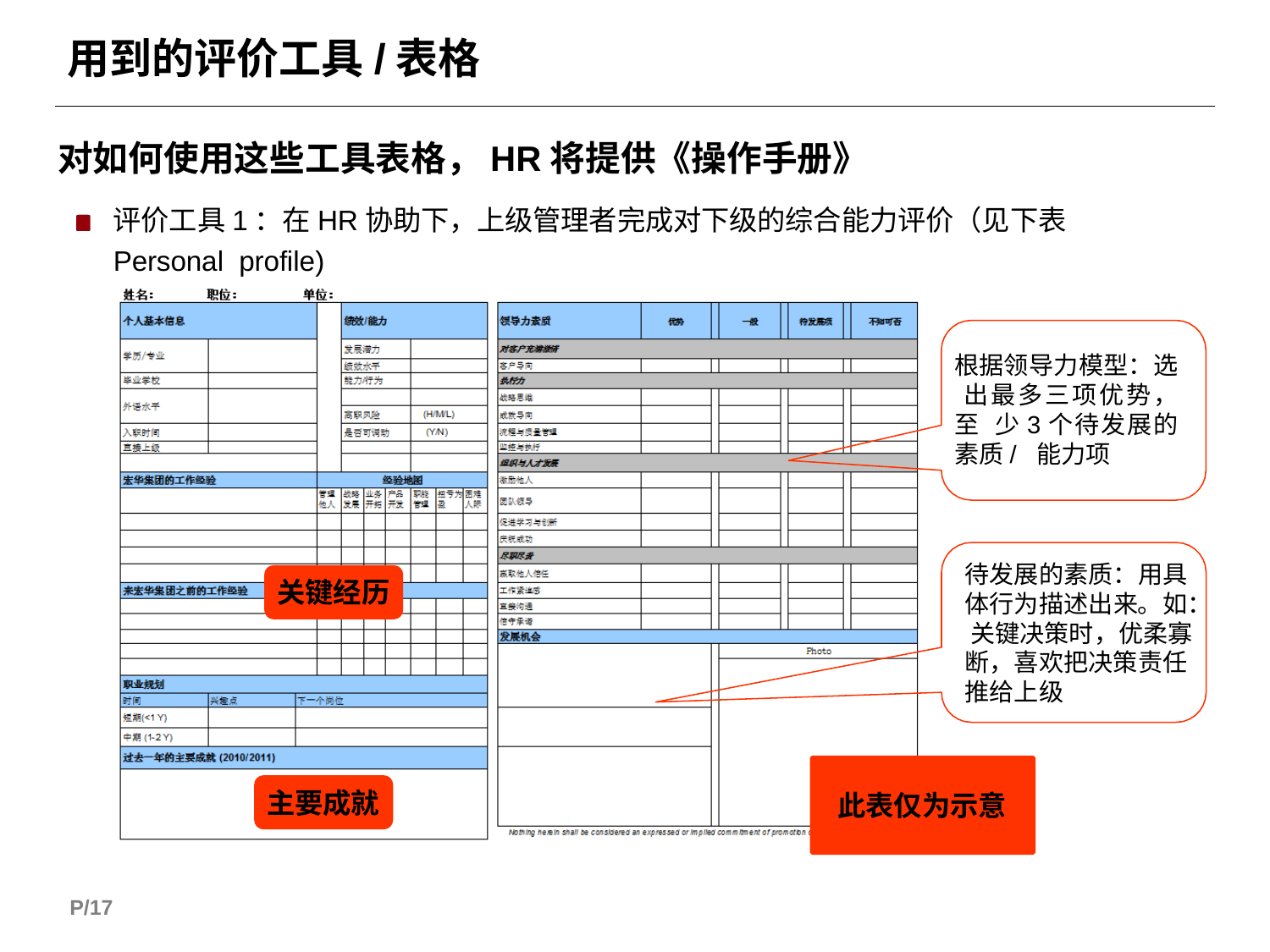

# 用到的评价工具/表格

对如何使用这些工具表格，HR将提供《操作手册》
评价工具1：在HR协助下，上级管理者完成对下级的综合能力评价（见下表Personal  profile)

根据领导力模型：选  出最多三项优势，至  少3个待发展的素质/  能力项

待发展的素质：用具  体行为描述出来。如：  关键决策时，优柔寡  断，喜欢把决策责任  推给上级

关键经历

主要成就
此表仅为示意

P/17